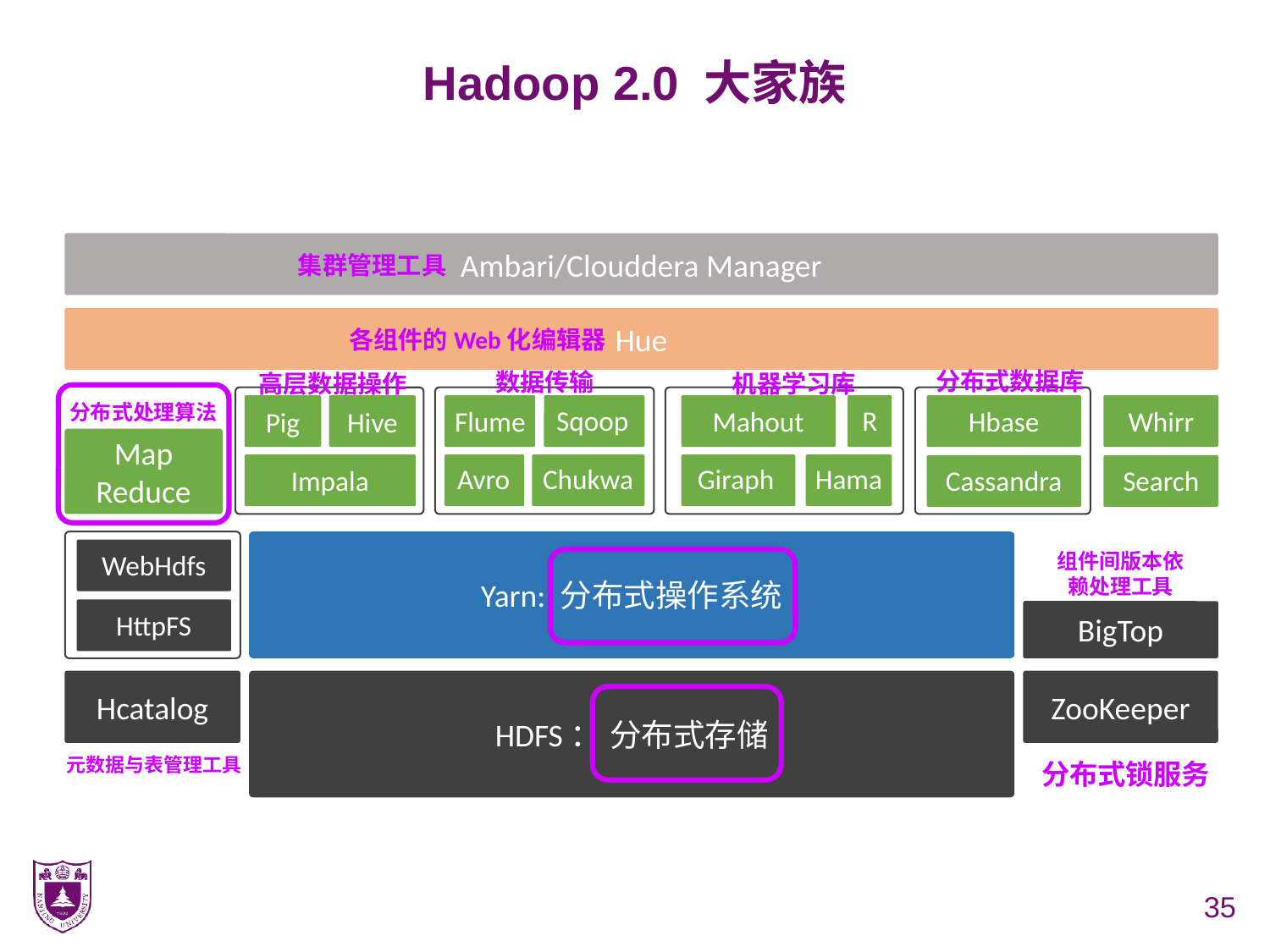

# Hadoop 2.0 大家族

Ambari/Clouddera Manager
Hue

Pig
Hive

Sqoop
R
Flume
Mahout
Hbase
Whirr
Map
Reduce
Impala

Avro
Chukwa
Giraph
Hama

Cassandra
Search

Yarn: 分布式操作系统

WebHdfs

BigTop
HttpFS
Hcatalog
HDFS： 分布式存储
ZooKeeper
集群管理工具
各组件的Web化编辑器
分布式数据库
数据传输
机器学习库
高层数据操作

分布式处理算法
组件间版本依赖处理工具

元数据与表管理工具
分布式锁服务
35